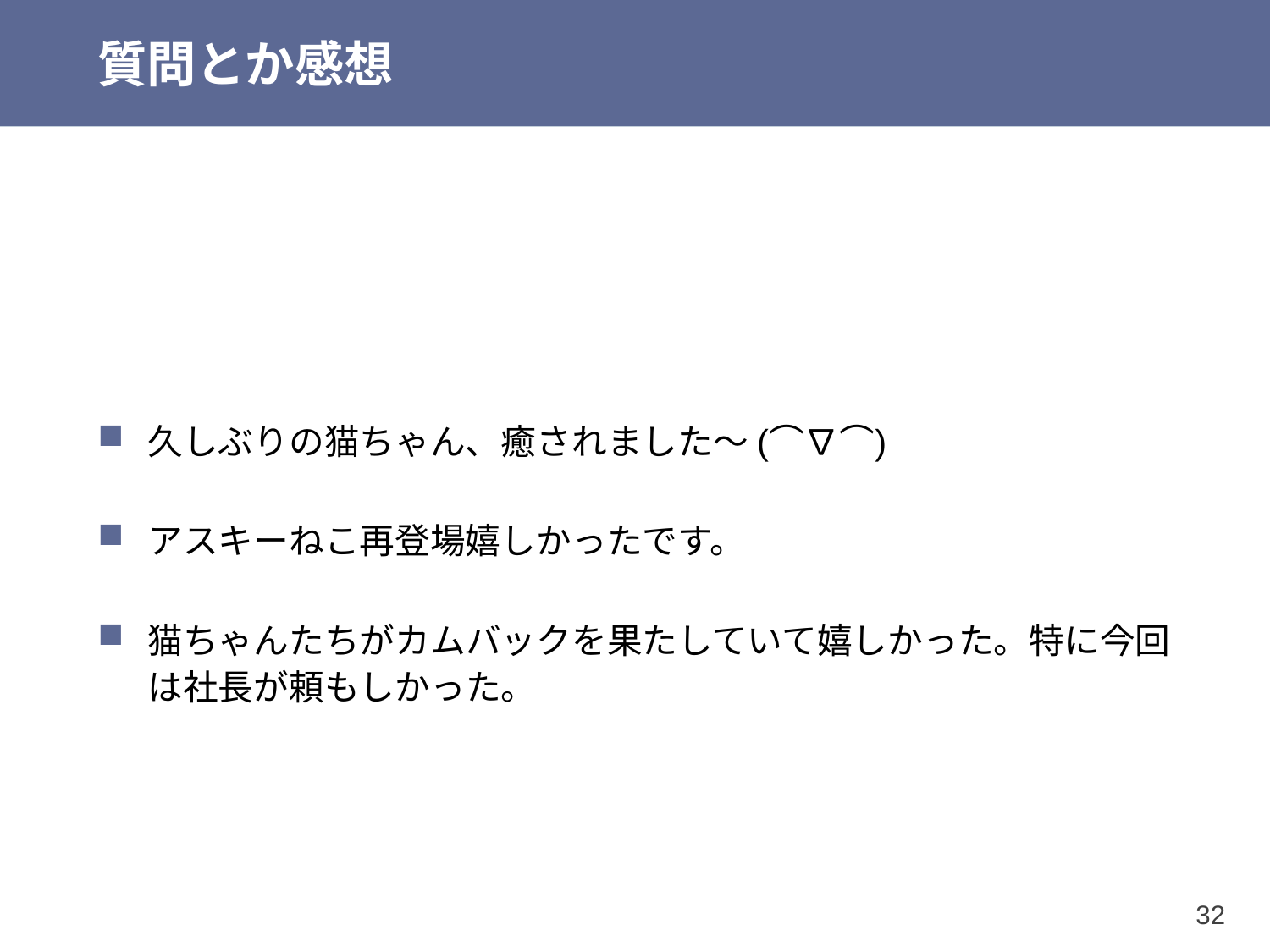

# 質問とか感想

久しぶりの猫ちゃん、癒されました～(⌒∇⌒)
アスキーねこ再登場嬉しかったです。
猫ちゃんたちがカムバックを果たしていて嬉しかった。特に今回は社長が頼もしかった。